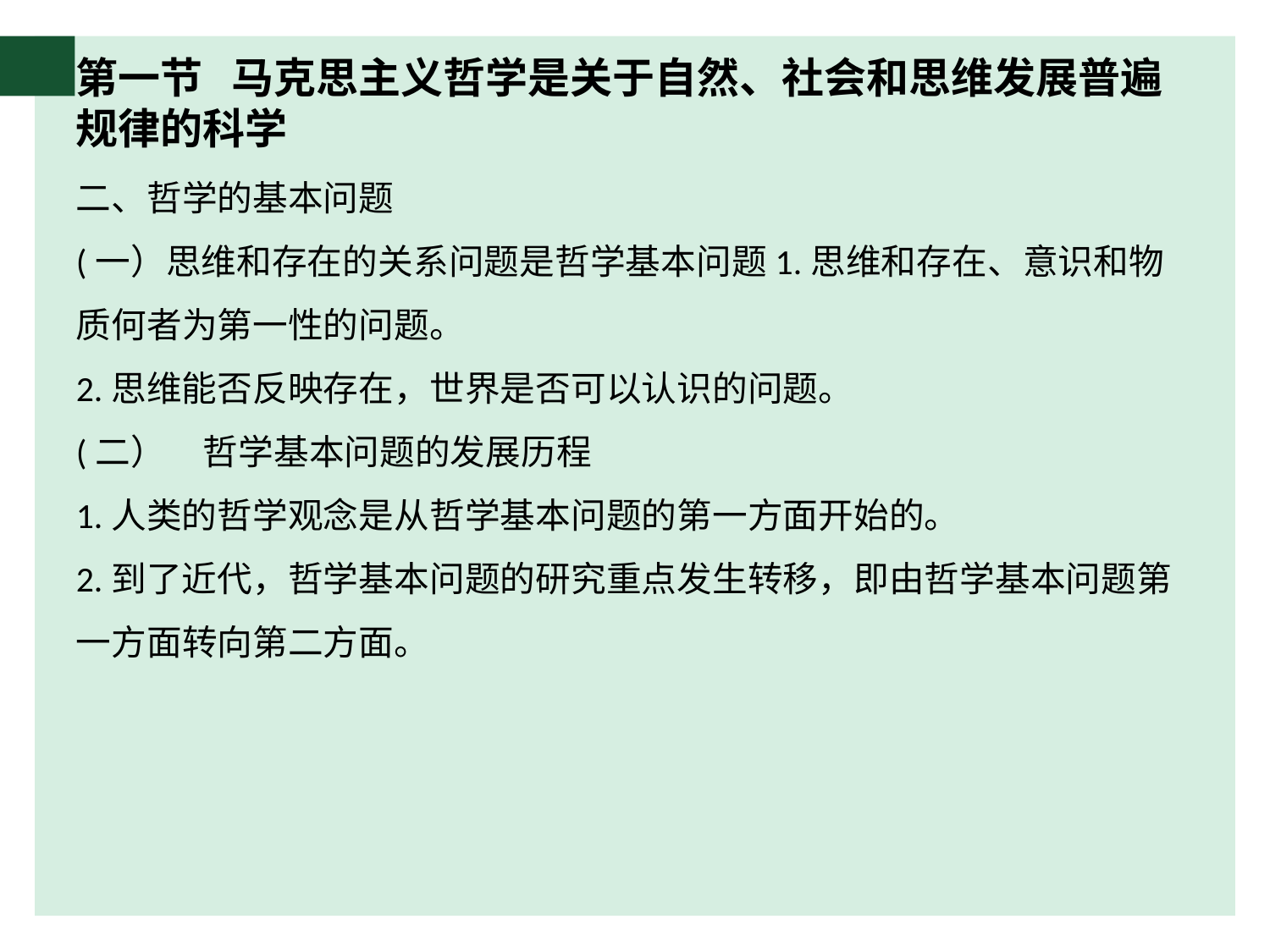

# 第一节   马克思主义哲学是关于自然、社会和思维发展普遍规律的科学
二、哲学的基本问题
(一）思维和存在的关系问题是哲学基本问题1.思维和存在、意识和物质何者为第一性的问题。
2.思维能否反映存在，世界是否可以认识的问题。
(二）	哲学基本问题的发展历程
1.人类的哲学观念是从哲学基本问题的第一方面开始的。
2.到了近代，哲学基本问题的研究重点发生转移，即由哲学基本问题第一方面转向第二方面。